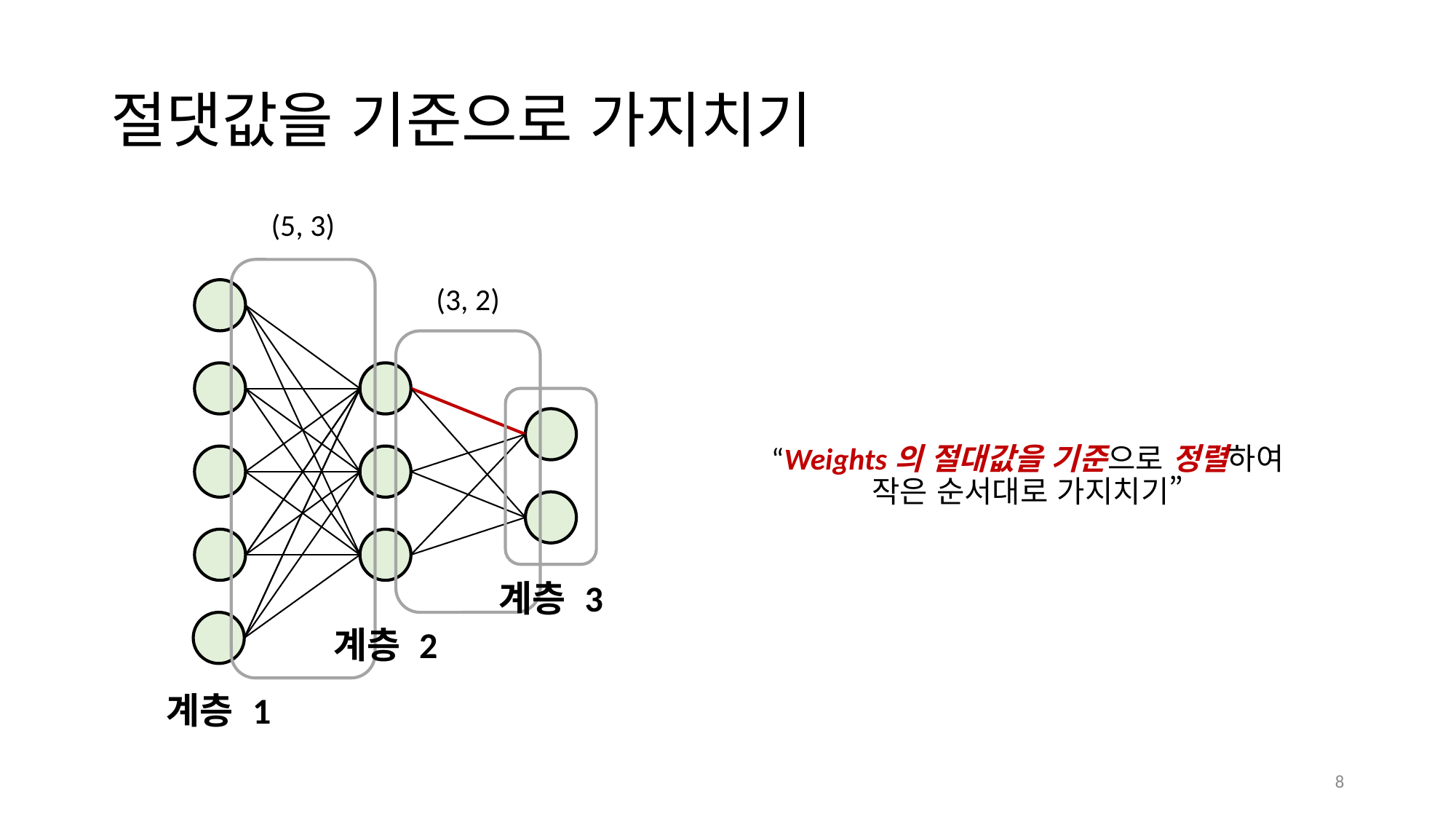

절댓값을 기준으로 가지치기
(5, 3)

(3, 2)

“Weights의 절대값을 기준으로 정렬하여 작은 순서대로 가지치기”
계층 3
계층 2
계층 1
8